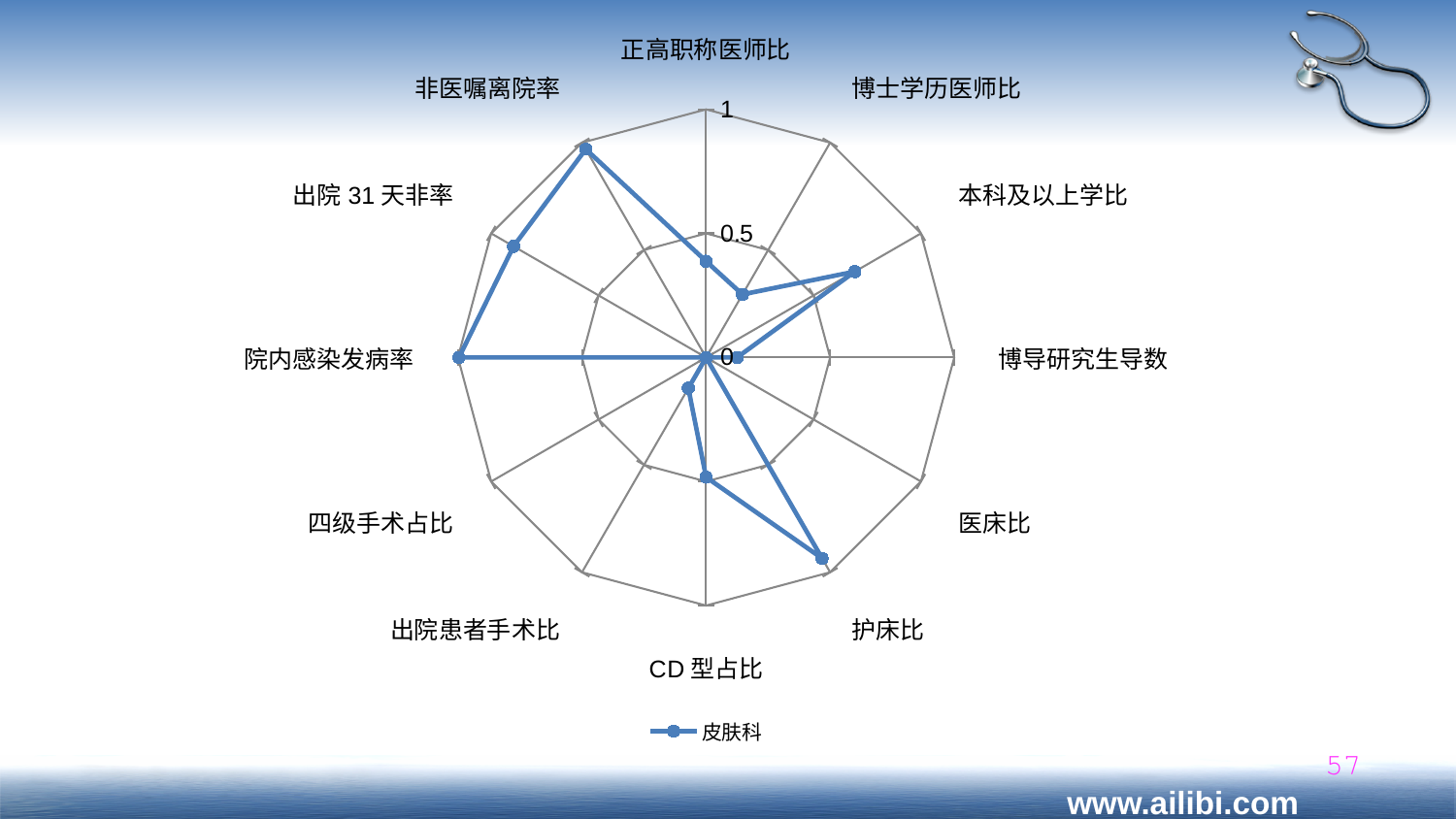

### Chart

| Category | 皮肤科 |
|---|---|
| 正高职称医师比 | 0.387844764461801 |
| 博士学历医师比 | 0.293402777777778 |
| 本科及以上学比 | 0.692307692307692 |
| 博导研究生导数 | 0.125 |
| 医床比 | 0.0 |
| 护床比 | 0.935311041753505 |
| CD型占比 | 0.482673094389716 |
| 出院患者手术比 | 0.143211605498303 |
| 四级手术占比 | 0.0 |
| 院内感染发病率 | 0.995714285714286 |
| 出院31天非率 | 0.895960790362106 |
| 非医嘱离院率 | 0.969531830567253 |
57